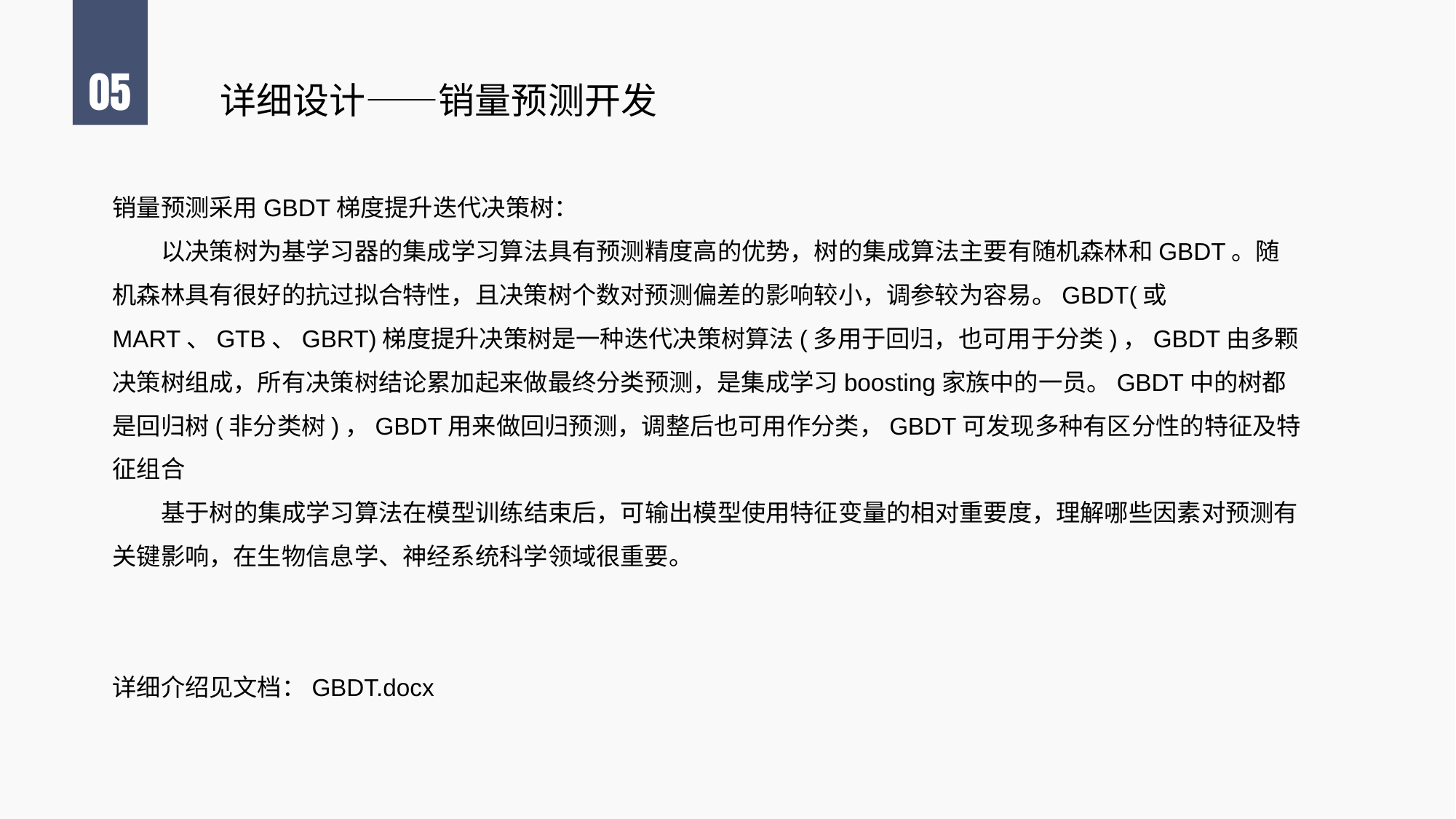

05
详细设计——销量预测开发
销量预测采用GBDT梯度提升迭代决策树：
以决策树为基学习器的集成学习算法具有预测精度高的优势，树的集成算法主要有随机森林和GBDT。随机森林具有很好的抗过拟合特性，且决策树个数对预测偏差的影响较小，调参较为容易。GBDT(或MART、GTB、GBRT)梯度提升决策树是一种迭代决策树算法(多用于回归，也可用于分类)，GBDT由多颗决策树组成，所有决策树结论累加起来做最终分类预测，是集成学习boosting家族中的一员。GBDT中的树都是回归树(非分类树)，GBDT用来做回归预测，调整后也可用作分类，GBDT可发现多种有区分性的特征及特征组合
基于树的集成学习算法在模型训练结束后，可输出模型使用特征变量的相对重要度，理解哪些因素对预测有关键影响，在生物信息学、神经系统科学领域很重要。

详细介绍见文档：GBDT.docx